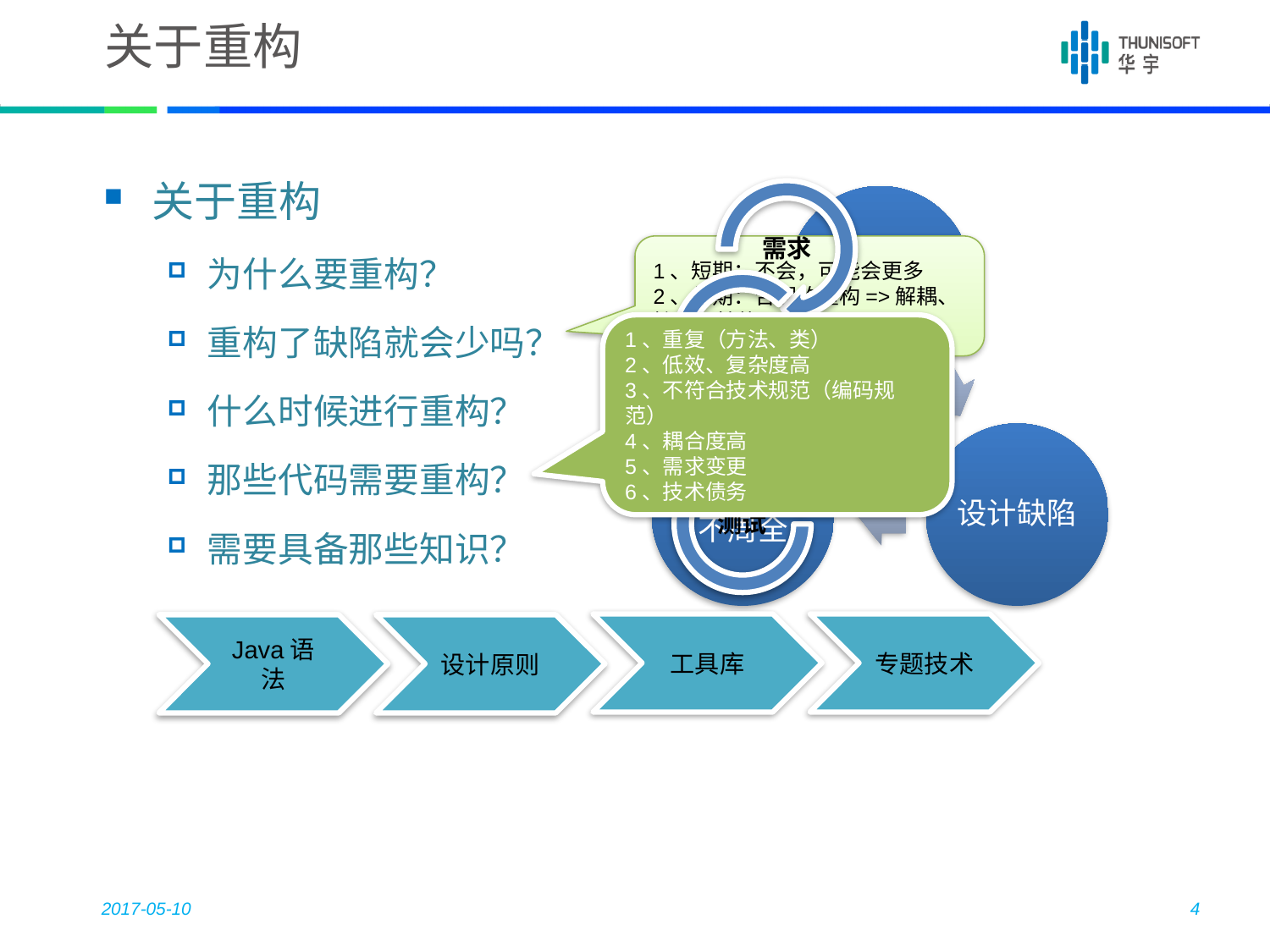

# 关于重构
关于重构
为什么要重构？
重构了缺陷就会少吗？
什么时候进行重构？
那些代码需要重构？
需要具备那些知识？

需求
设计
实现
测试
需求变化（扩展）

设计缺陷

实现考虑不周全

1、短期：不会，可能会更多
2、长期：合理的重构=>解耦、扩展、性能…
1、重复（方法、类）
2、低效、复杂度高
3、不符合技术规范（编码规范）
4、耦合度高
5、需求变更
6、技术债务
工具库
专题技术
Java语法
设计原则
2017-05-10
4